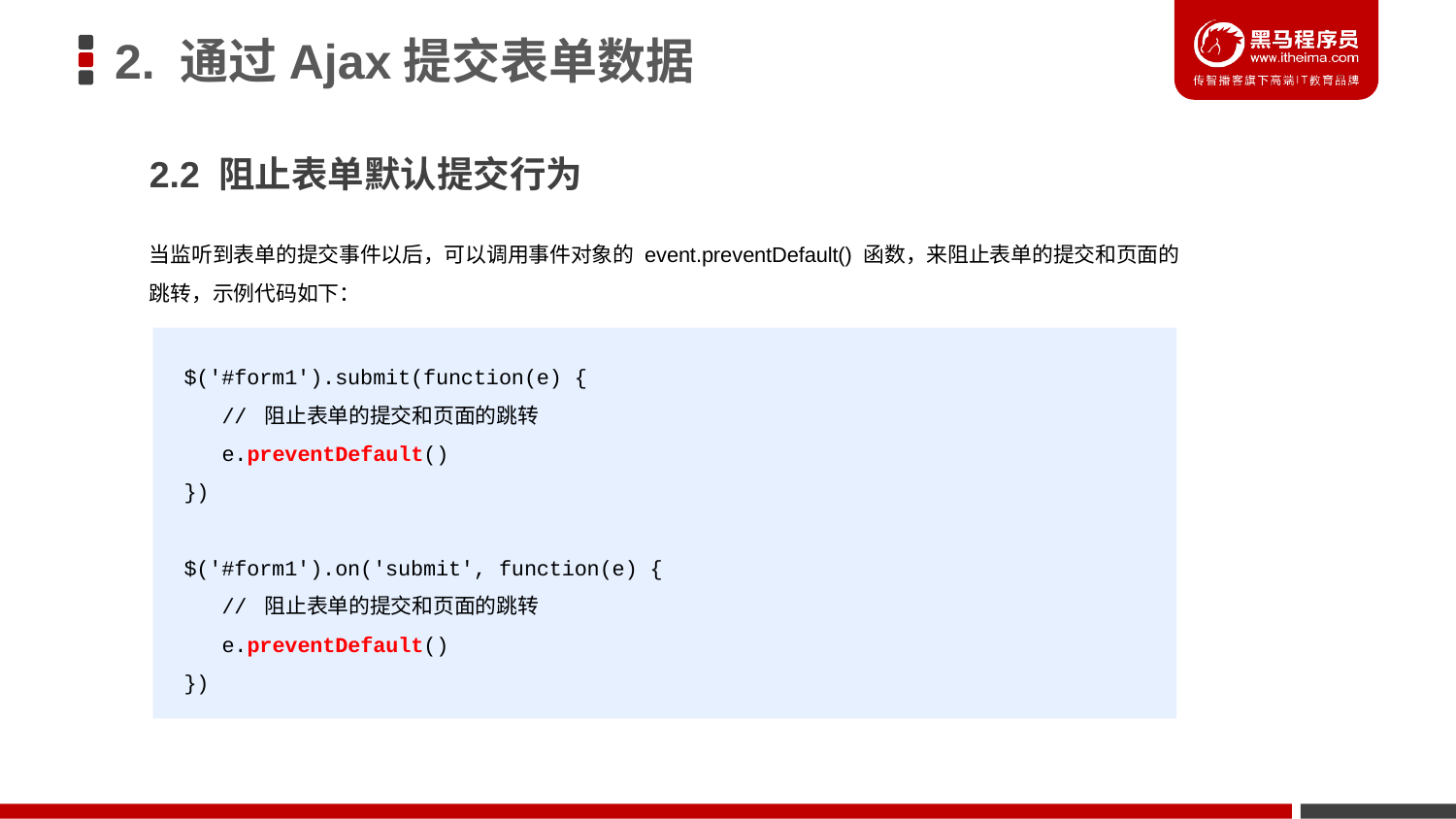

# 2. 通过Ajax提交表单数据
2.2 阻止表单默认提交行为
当监听到表单的提交事件以后，可以调用事件对象的 event.preventDefault() 函数，来阻止表单的提交和页面的跳转，示例代码如下：

$('#form1').submit(function(e) {
   // 阻止表单的提交和页面的跳转
   e.preventDefault()
})

$('#form1').on('submit', function(e) {
   // 阻止表单的提交和页面的跳转
   e.preventDefault()
})